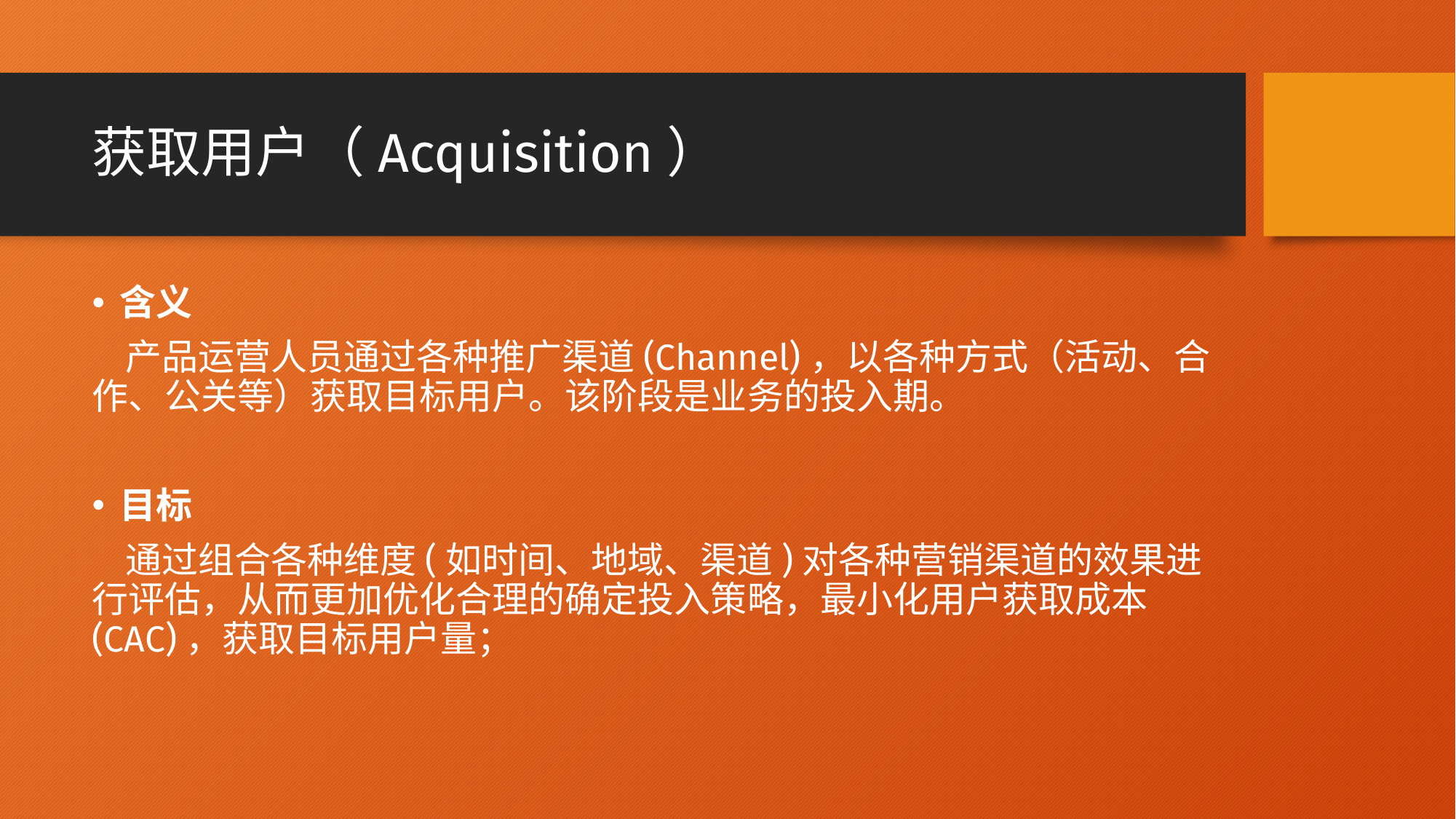

# 获取用户（Acquisition）
含义
   产品运营人员通过各种推广渠道(Channel)，以各种方式（活动、合作、公关等）获取目标用户。该阶段是业务的投入期。

目标
   通过组合各种维度(如时间、地域、渠道)对各种营销渠道的效果进行评估，从而更加优化合理的确定投入策略，最小化用户获取成本(CAC)，获取目标用户量；